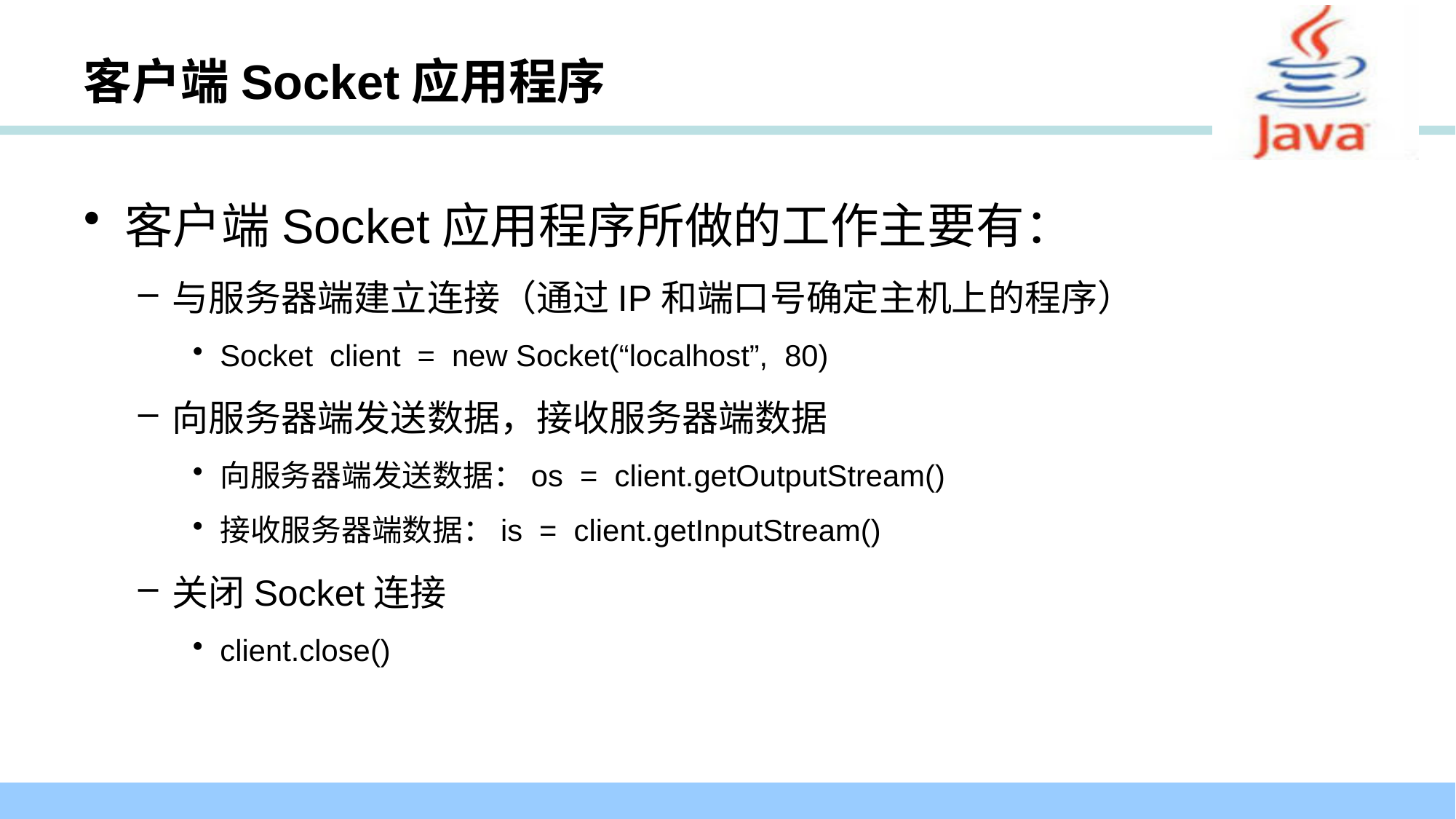

# 客户端Socket应用程序
客户端Socket应用程序所做的工作主要有：
与服务器端建立连接（通过IP和端口号确定主机上的程序）
Socket  client  =  new Socket(“localhost”,  80)
向服务器端发送数据，接收服务器端数据
向服务器端发送数据：os  =  client.getOutputStream()
接收服务器端数据：is  =  client.getInputStream()
关闭Socket连接
client.close()